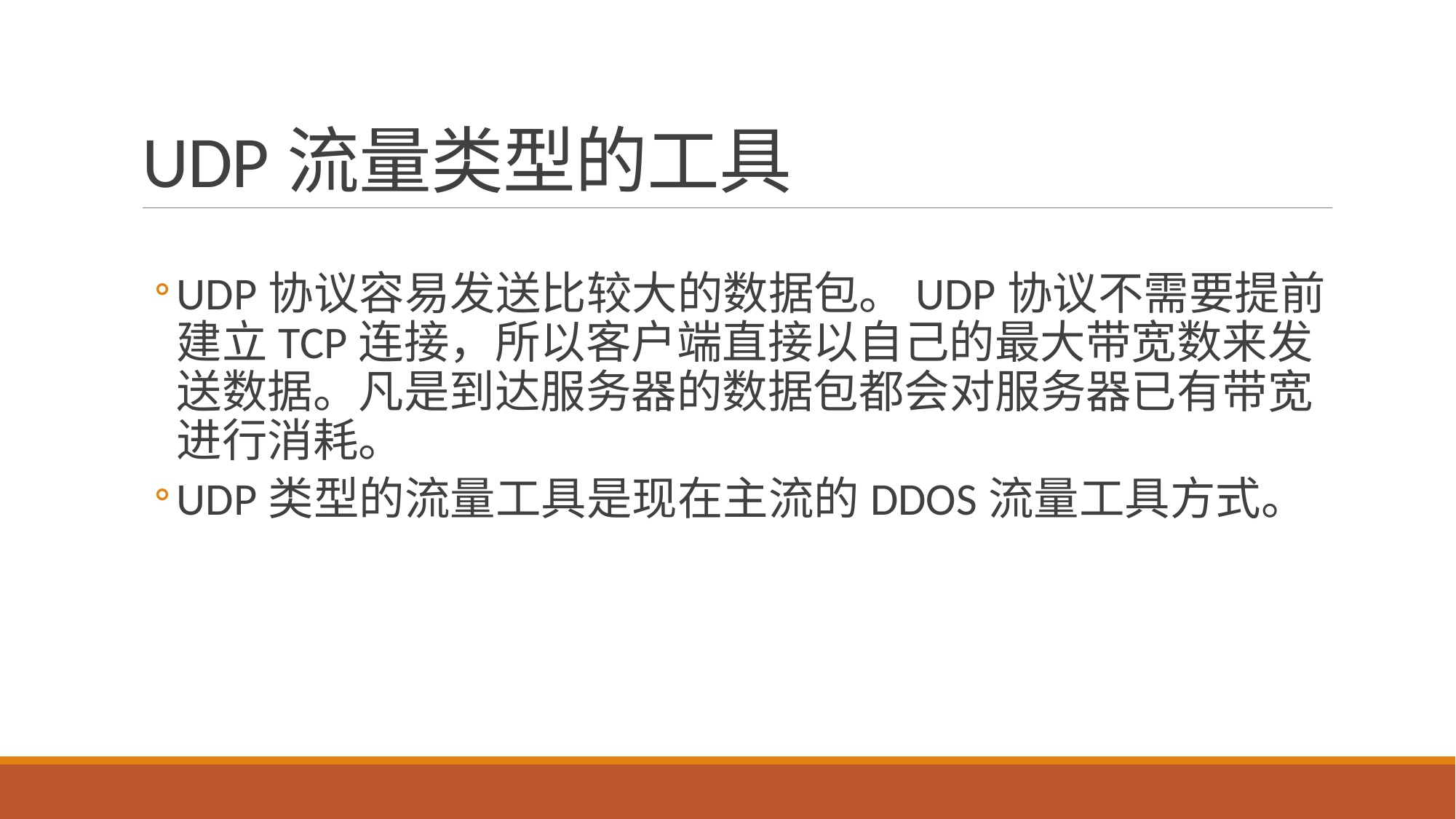

# UDP流量类型的工具
UDP协议容易发送比较大的数据包。UDP协议不需要提前建立TCP连接，所以客户端直接以自己的最大带宽数来发送数据。凡是到达服务器的数据包都会对服务器已有带宽进行消耗。
UDP类型的流量工具是现在主流的DDOS流量工具方式。